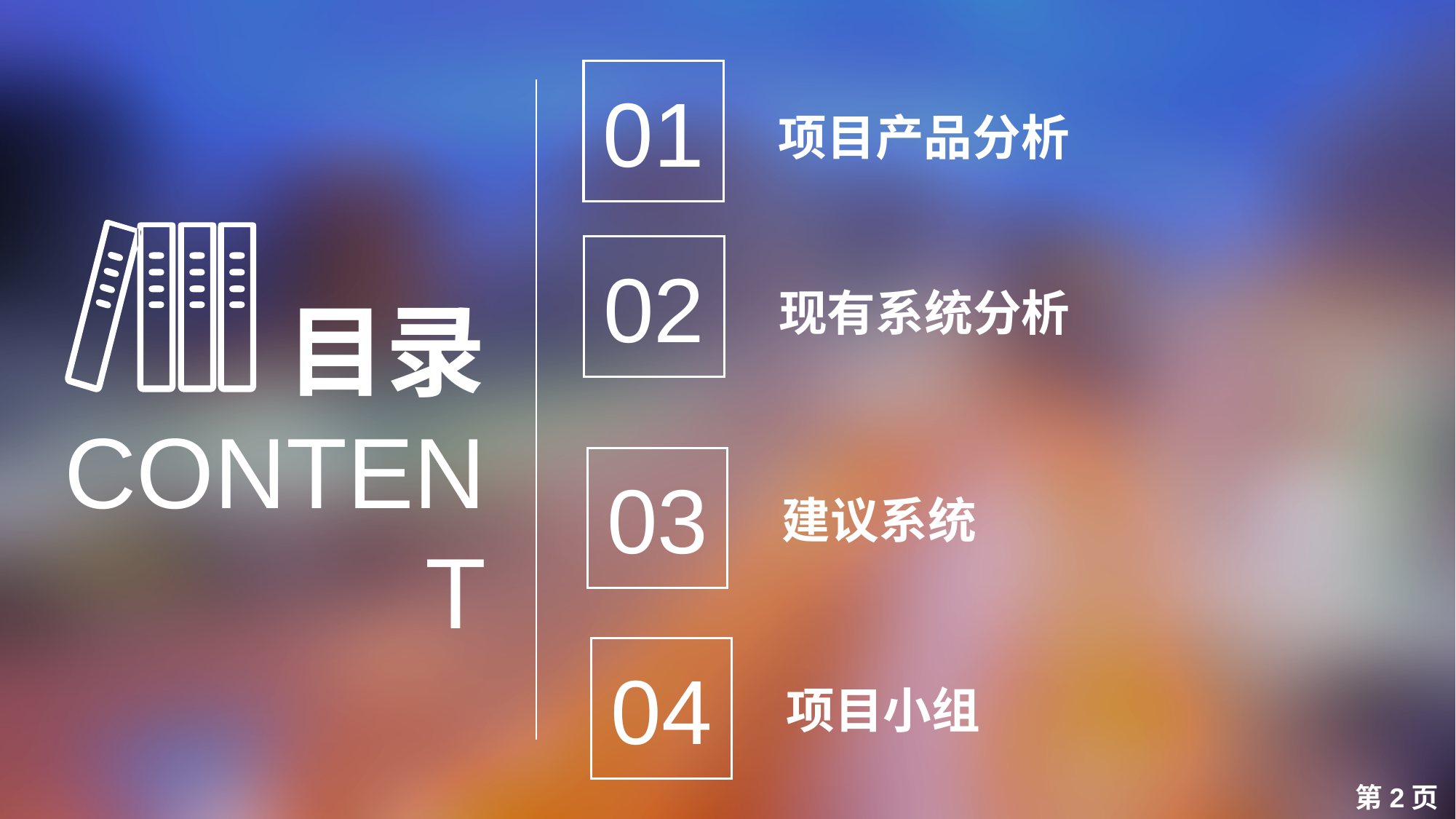

01
项目产品分析

02
现有系统分析
目录
CONTENT

03
建议系统

04
项目小组
第2页